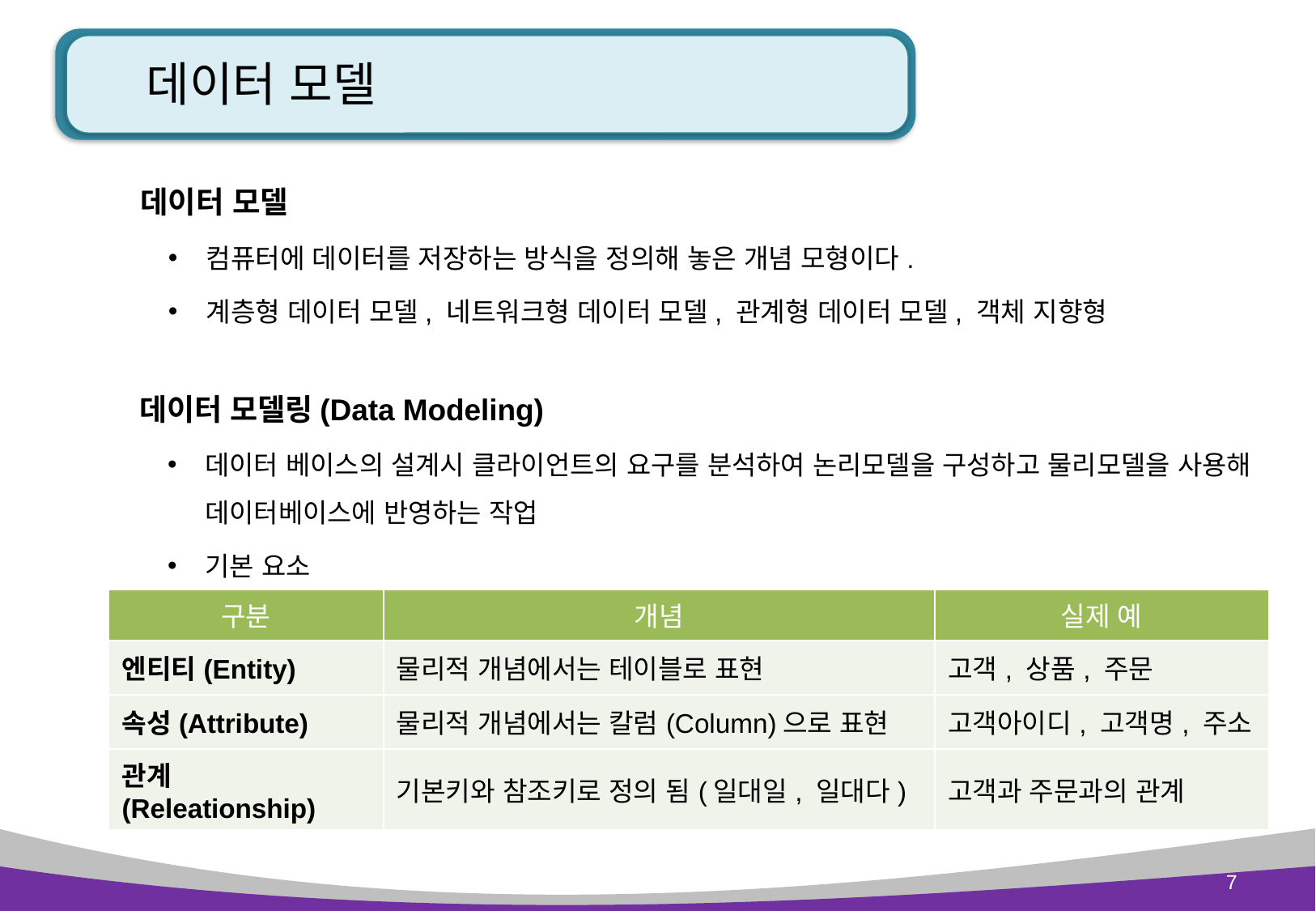

# 데이터 모델
   데이터 모델
컴퓨터에 데이터를 저장하는 방식을 정의해 놓은 개념 모형이다.
계층형 데이터 모델, 네트워크형 데이터 모델, 관계형 데이터 모델, 객체 지향형

   데이터 모델링(Data Modeling)
데이터 베이스의 설계시 클라이언트의 요구를 분석하여 논리모델을 구성하고 물리모델을 사용해 데이터베이스에 반영하는 작업
기본 요소
| 구분 | 개념 | 실제 예 |
| --- | --- | --- |
| 엔티티(Entity) | 물리적 개념에서는 테이블로 표현 | 고객, 상품, 주문 |
| 속성(Attribute) | 물리적 개념에서는 칼럼(Column)으로 표현 | 고객아이디, 고객명, 주소 |
| 관계(Releationship) | 기본키와 참조키로 정의 됨(일대일, 일대다) | 고객과 주문과의 관계 |
7